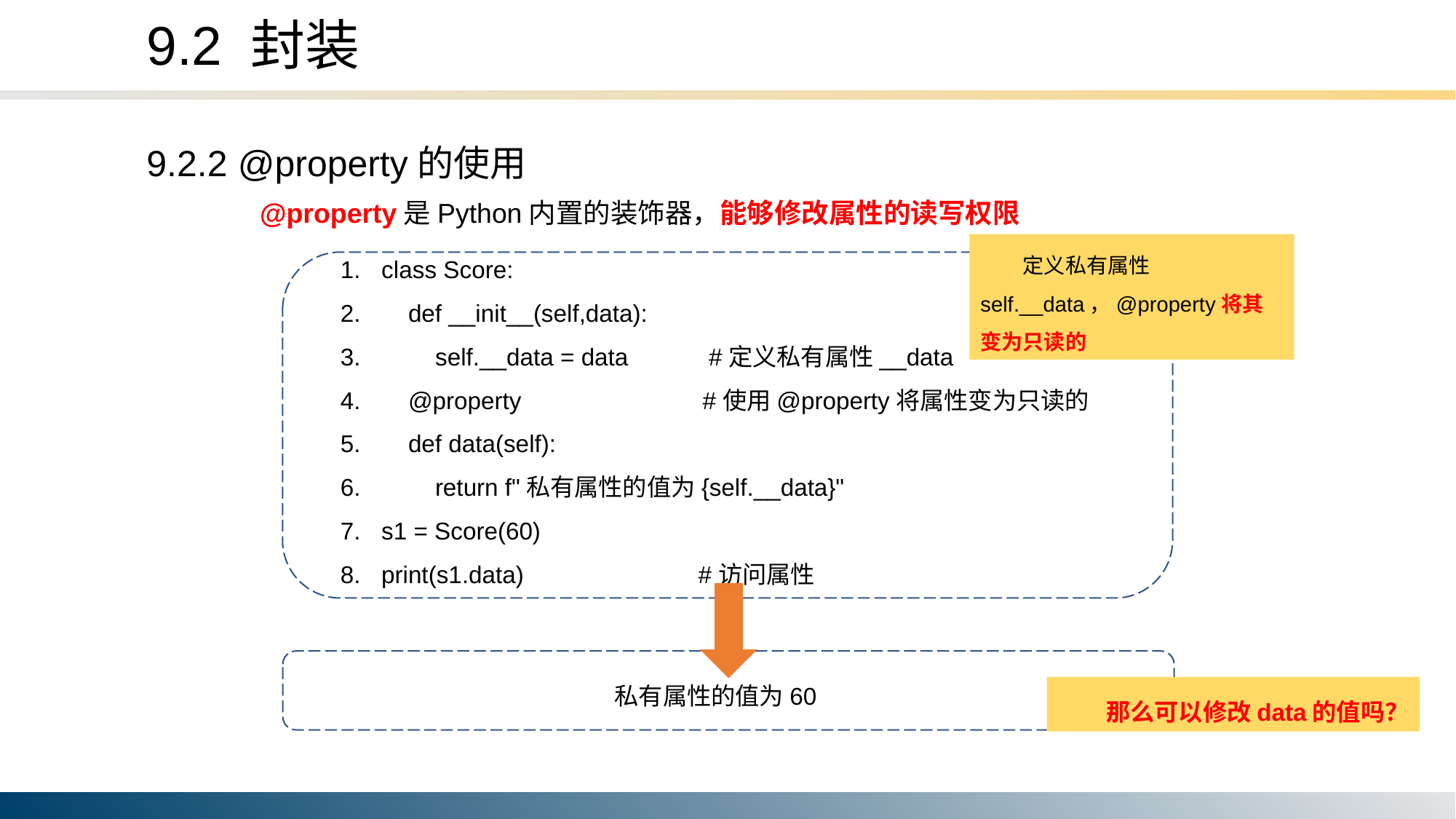

9.2 封装
9.2.2 @property的使用
@property是Python内置的装饰器，能够修改属性的读写权限
class Score:
    def __init__(self,data):
        self.__data = data            #定义私有属性__data
    @property                           #使用@property将属性变为只读的
    def data(self):
        return f"私有属性的值为{self.__data}"
s1 = Score(60)
print(s1.data)                          #访问属性
定义私有属性self.__data，@property将其变为只读的

私有属性的值为60
那么可以修改data的值吗？